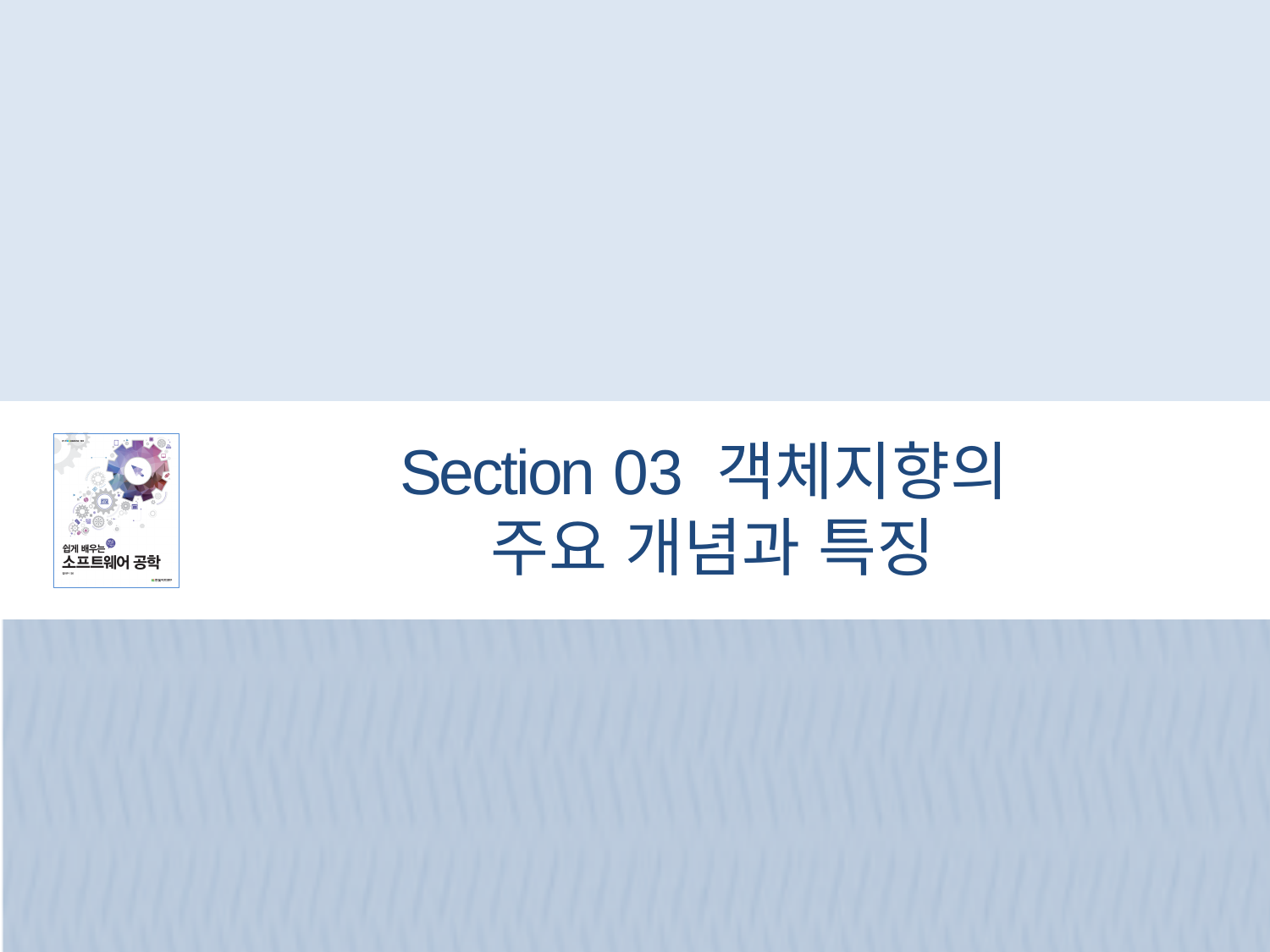

# Section 03 객체지향의 주요 개념과 특징